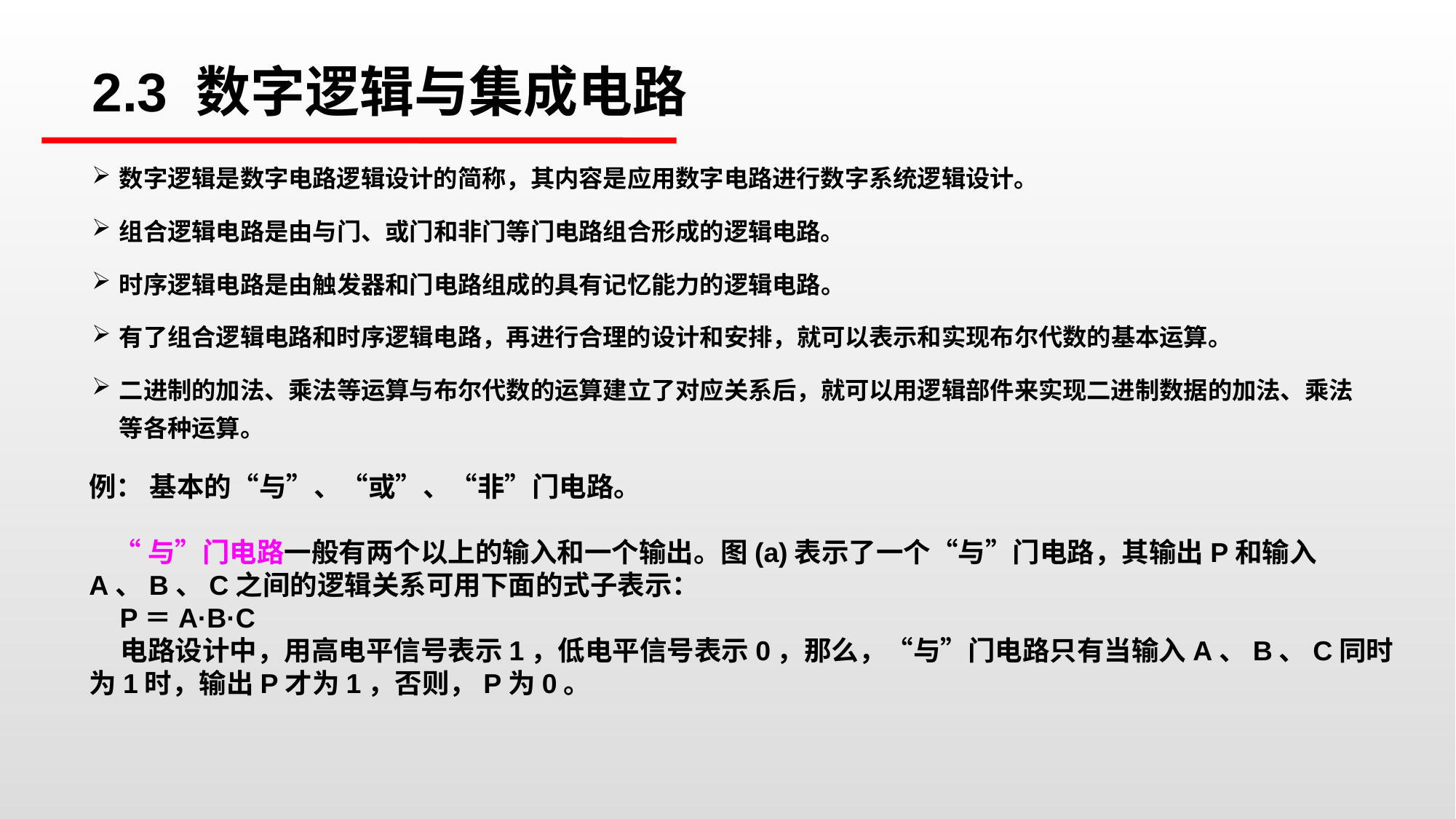

# 2.3 数字逻辑与集成电路
数字逻辑是数字电路逻辑设计的简称，其内容是应用数字电路进行数字系统逻辑设计。
组合逻辑电路是由与门、或门和非门等门电路组合形成的逻辑电路。
时序逻辑电路是由触发器和门电路组成的具有记忆能力的逻辑电路。
有了组合逻辑电路和时序逻辑电路，再进行合理的设计和安排，就可以表示和实现布尔代数的基本运算。
二进制的加法、乘法等运算与布尔代数的运算建立了对应关系后，就可以用逻辑部件来实现二进制数据的加法、乘法等各种运算。
例： 基本的“与”、“或”、“非”门电路。

    “与”门电路一般有两个以上的输入和一个输出。图(a)表示了一个“与”门电路，其输出P和输入A、B、C之间的逻辑关系可用下面的式子表示：
    P＝A·B·C
    电路设计中，用高电平信号表示1，低电平信号表示0，那么，“与”门电路只有当输入A、B、C同时为1时，输出P才为1，否则，P为0。

35